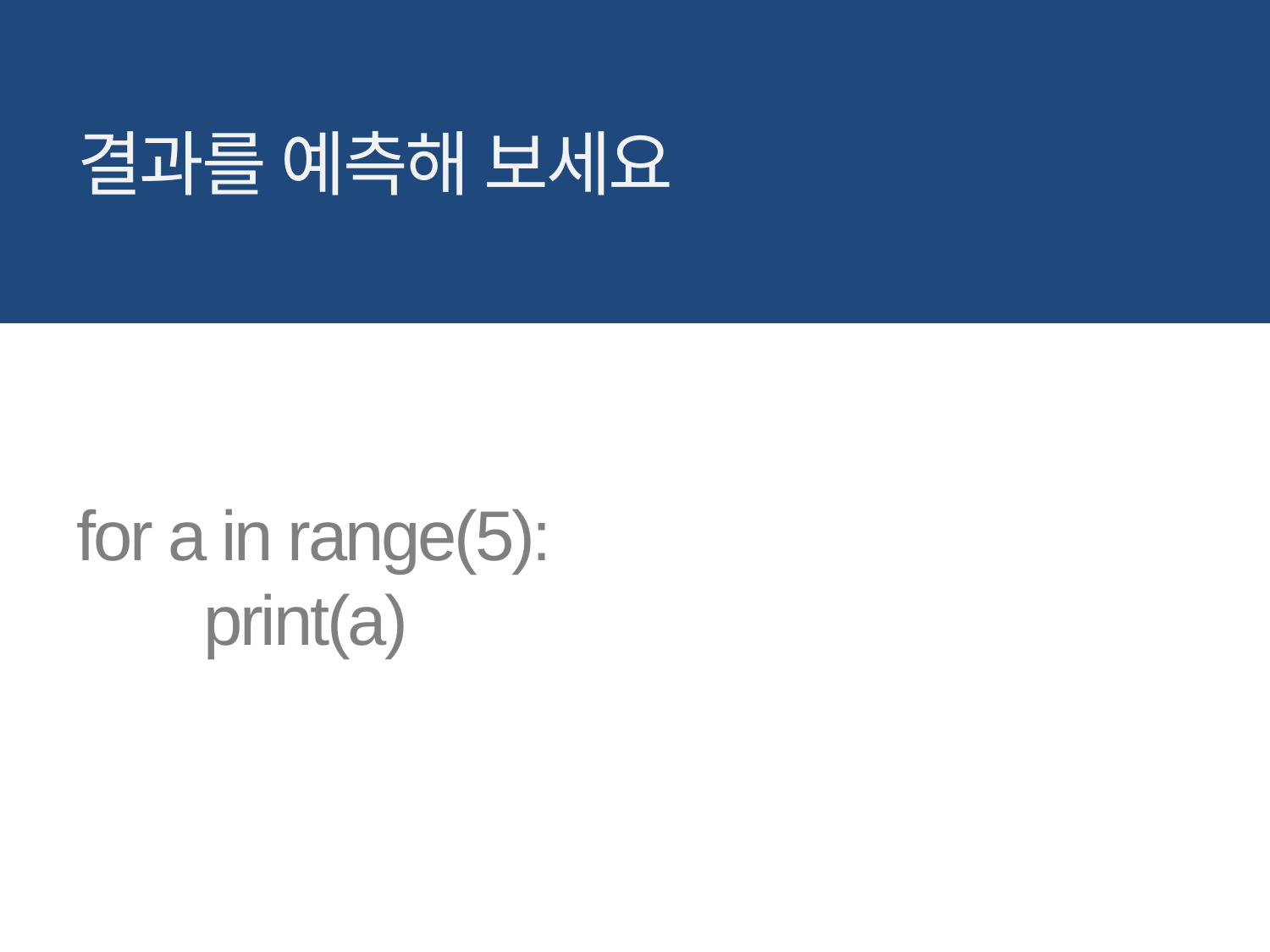

결과를 예측해 보세요

for a in range(5):
	print(a)